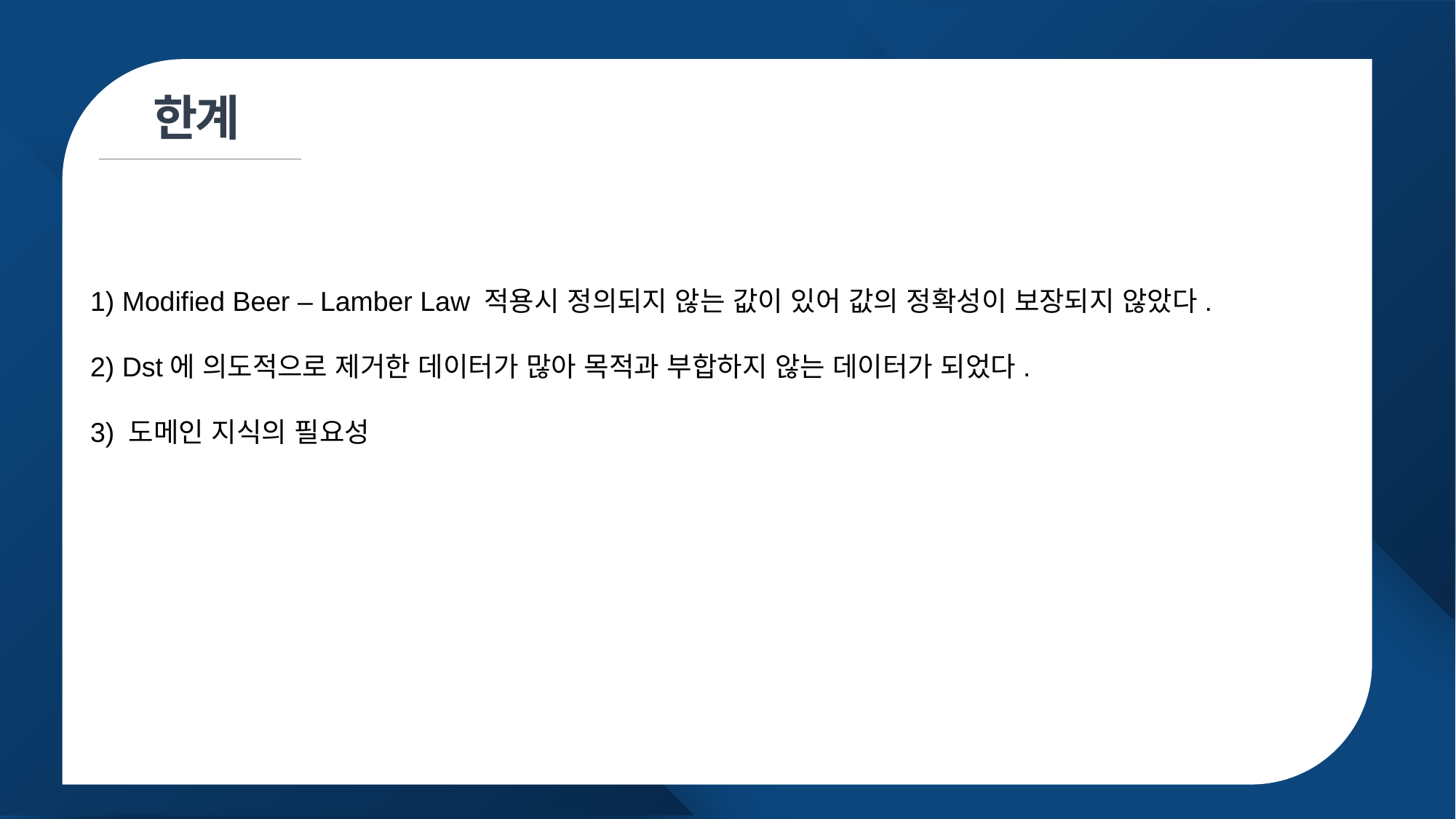

한계
1) Modified Beer – Lamber Law 적용시 정의되지 않는 값이 있어 값의 정확성이 보장되지 않았다.

2) Dst에 의도적으로 제거한 데이터가 많아 목적과 부합하지 않는 데이터가 되었다.

3) 도메인 지식의 필요성